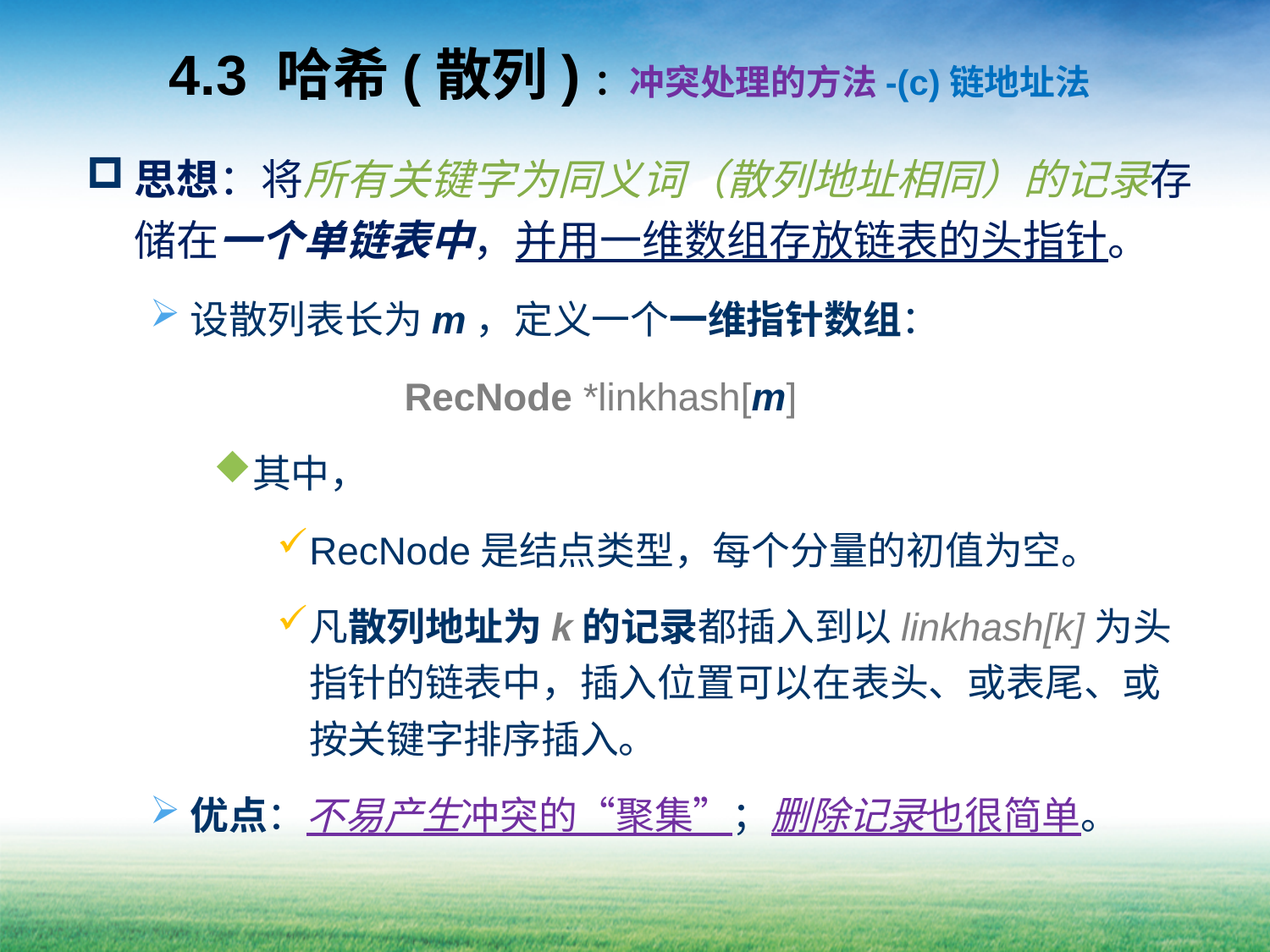

# 4.3 哈希(散列)：冲突处理的方法-(c)链地址法
思想：将所有关键字为同义词（散列地址相同）的记录存储在一个单链表中，并用一维数组存放链表的头指针。
设散列表长为m，定义一个一维指针数组：
		RecNode *linkhash[m]
其中，
RecNode是结点类型，每个分量的初值为空。
凡散列地址为k的记录都插入到以linkhash[k]为头指针的链表中，插入位置可以在表头、或表尾、或按关键字排序插入。
优点：不易产生冲突的“聚集”；删除记录也很简单。